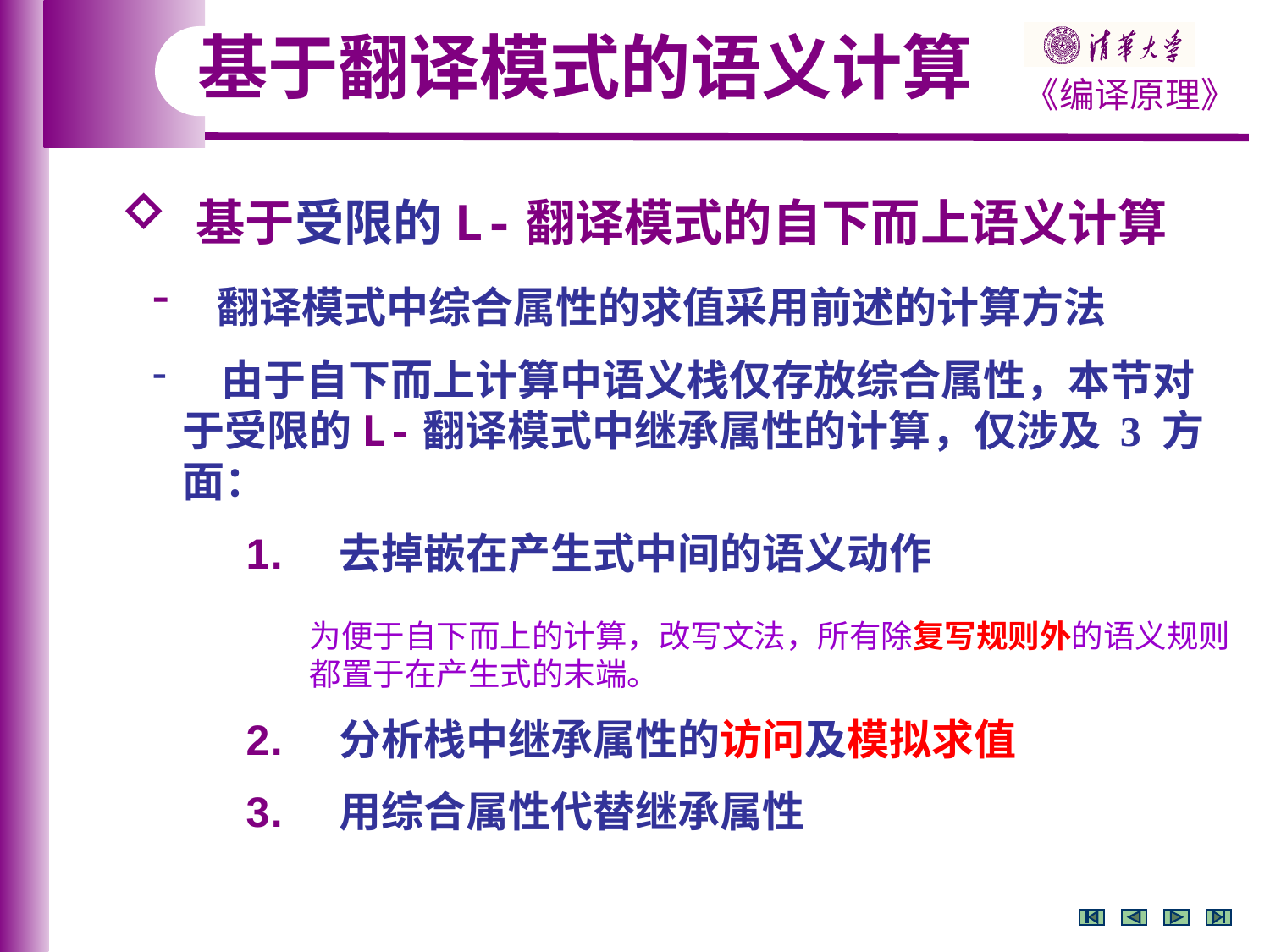

基于翻译模式的语义计算
 基于受限的L-翻译模式的自下而上语义计算

  翻译模式中综合属性的求值采用前述的计算方法

   由于自下而上计算中语义栈仅存放综合属性，本节对于受限的L-翻译模式中继承属性的计算，仅涉及 3 方面：

  去掉嵌在产生式中间的语义动作

为便于自下而上的计算，改写文法，所有除复写规则外的语义规则都置于在产生式的末端。

  分析栈中继承属性的访问及模拟求值

  用综合属性代替继承属性